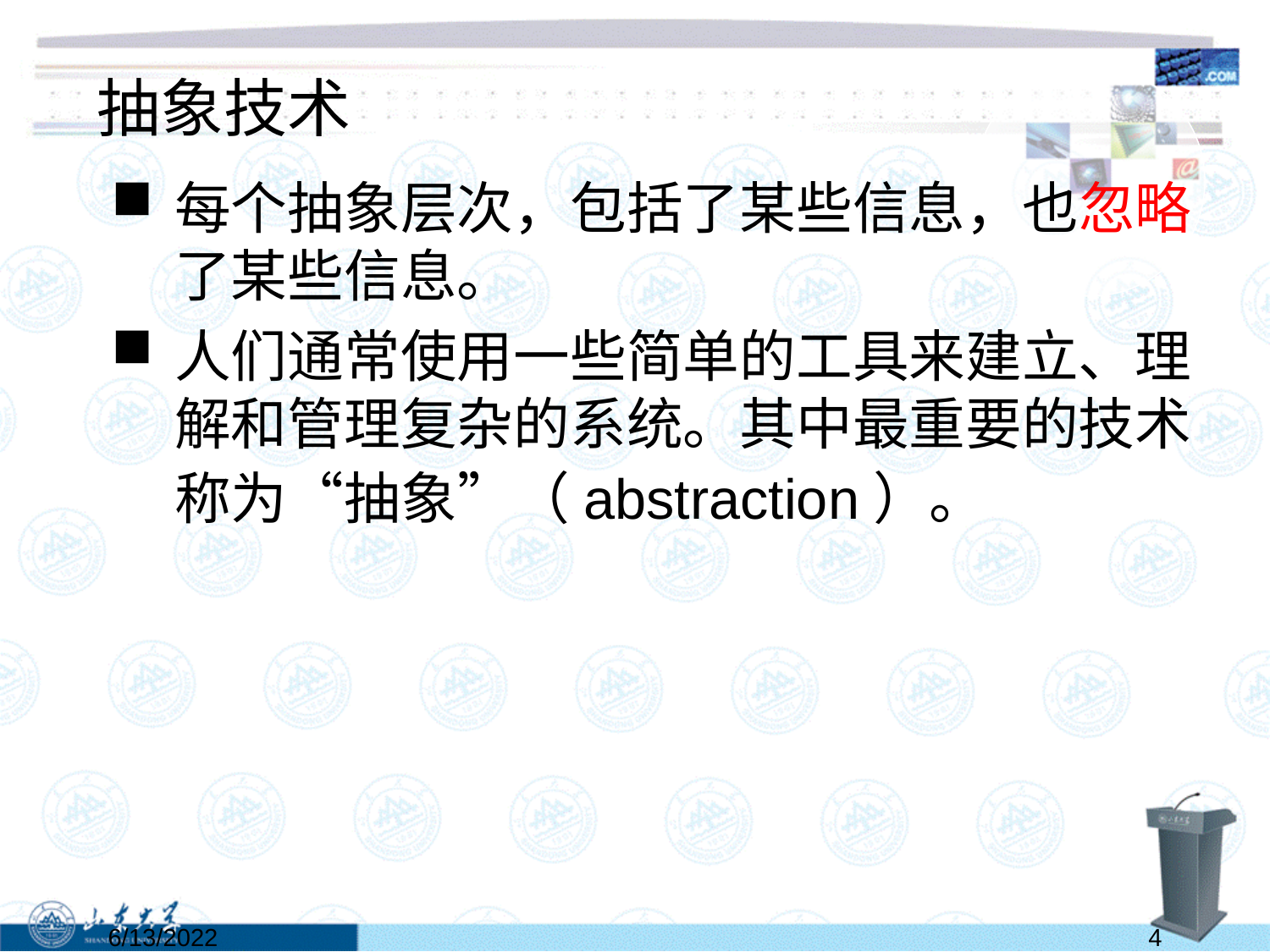

# 抽象技术
每个抽象层次，包括了某些信息，也忽略了某些信息。
人们通常使用一些简单的工具来建立、理解和管理复杂的系统。其中最重要的技术称为“抽象”（abstraction）。
6/13/2022
4